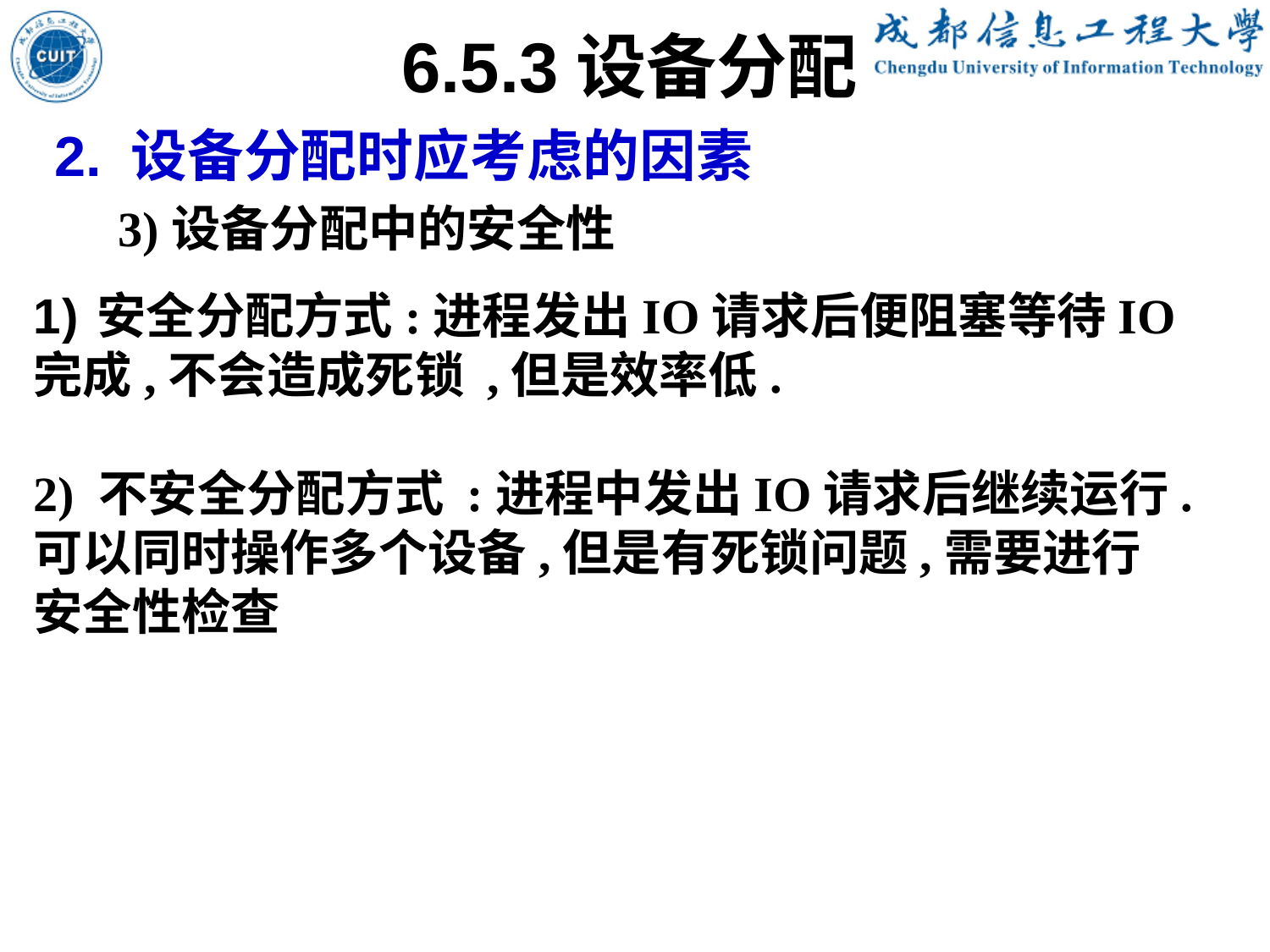

6.5.3设备分配
2. 设备分配时应考虑的因素
3)设备分配中的安全性
安全分配方式:进程发出IO请求后便阻塞等待IO
完成,不会造成死锁 ,但是效率低.

2) 不安全分配方式 :进程中发出IO请求后继续运行.
可以同时操作多个设备,但是有死锁问题,需要进行
安全性检查